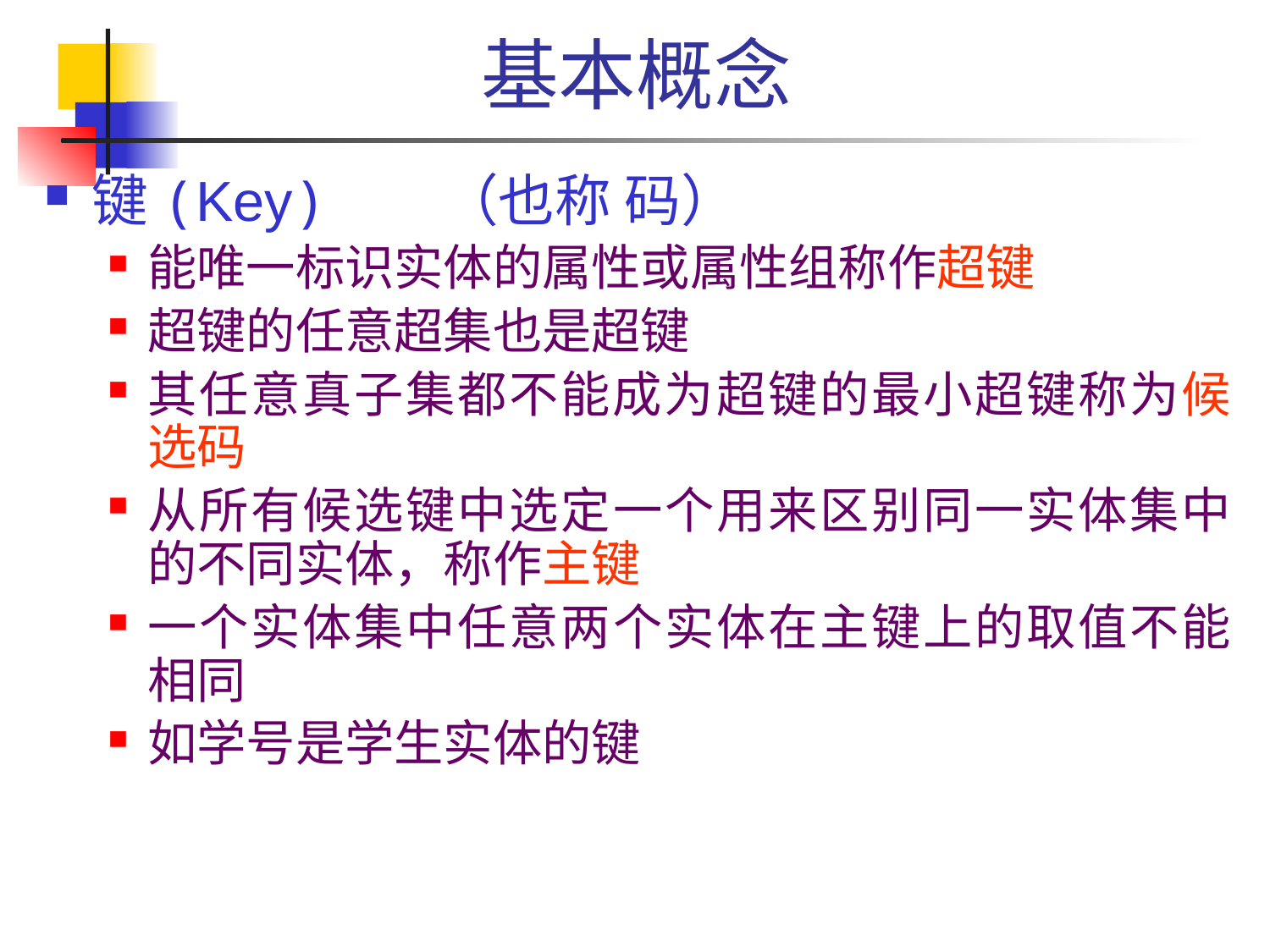

# 基本概念
键(Key)   （也称 码）
能唯一标识实体的属性或属性组称作超键
超键的任意超集也是超键
其任意真子集都不能成为超键的最小超键称为候选码
从所有候选键中选定一个用来区别同一实体集中的不同实体，称作主键
一个实体集中任意两个实体在主键上的取值不能相同
如学号是学生实体的键